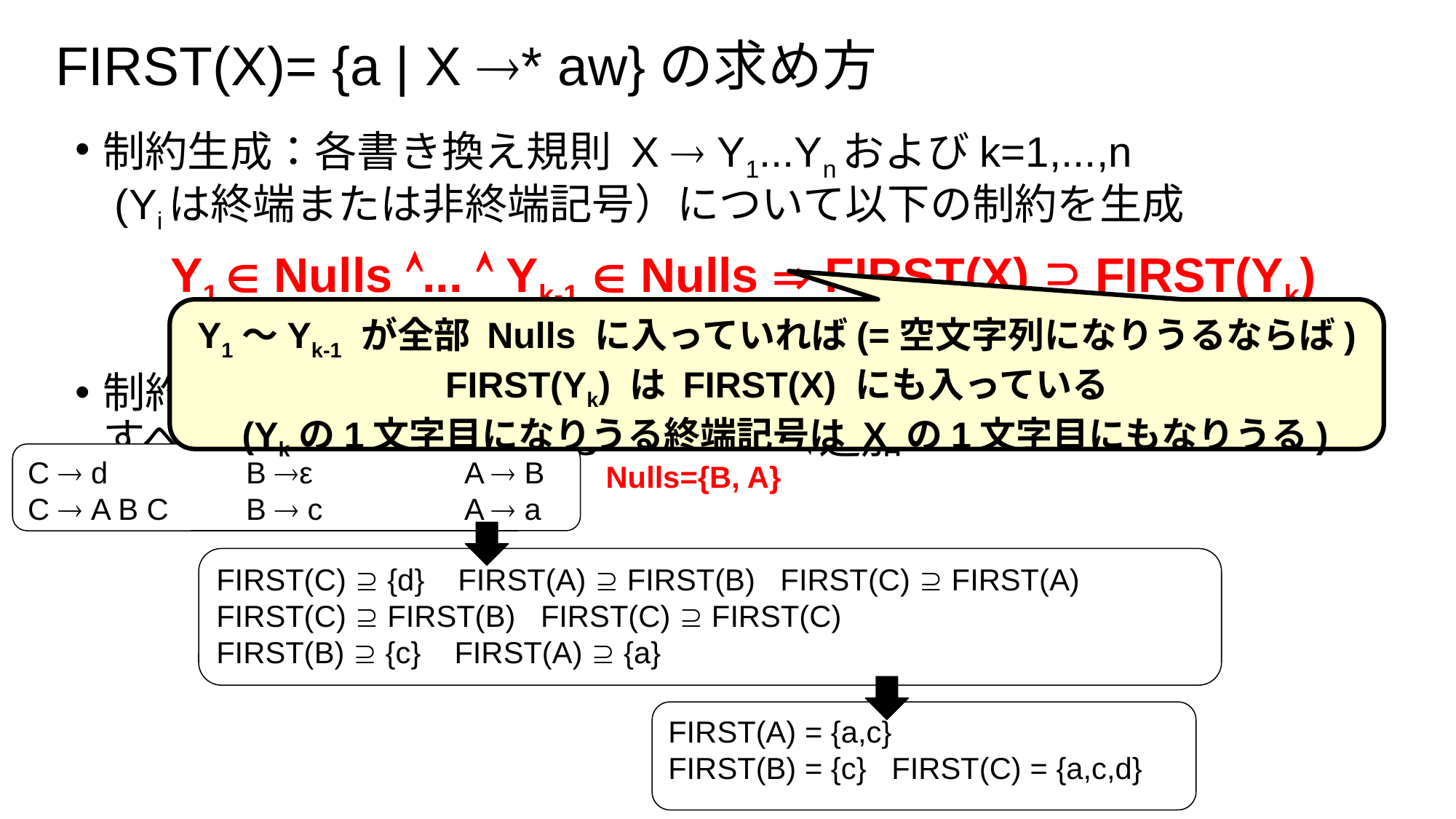

# FIRST(X)= {a | X →* aw}の求め方
制約生成：各書き換え規則 X → Y1...Ynおよびk=1,...,n
 (Yiは終端または非終端記号）について以下の制約を生成
Y1 ∈ Nulls ∧... ∧ Yk-1 ∈ Nulls ⇒ FIRST(X) ⊇ FIRST(Yk)
(ただしYk終端記号aの場合はFIRST(Yk)={a}）
制約解消：FIRST(X) = {} と初期化し，
すべての制約が満たされるまで要素を追加
Y1〜Yk-1 が全部 Nulls に入っていれば(=空文字列になりうるならば) FIRST(Yk) は FIRST(X) にも入っている
 (Ykの1文字目になりうる終端記号は X の1文字目にもなりうる)
C → d 		B →ε 		A → B
C → A B C	B → c 		A → a

Nulls={B, A}

FIRST(C) ⊇ {d}    FIRST(A) ⊇ FIRST(B)   FIRST(C) ⊇ FIRST(A)
FIRST(C) ⊇ FIRST(B)   FIRST(C) ⊇ FIRST(C)
FIRST(B) ⊇ {c}    FIRST(A) ⊇ {a}

FIRST(A) = {a,c}
FIRST(B) = {c}   FIRST(C) = {a,c,d}